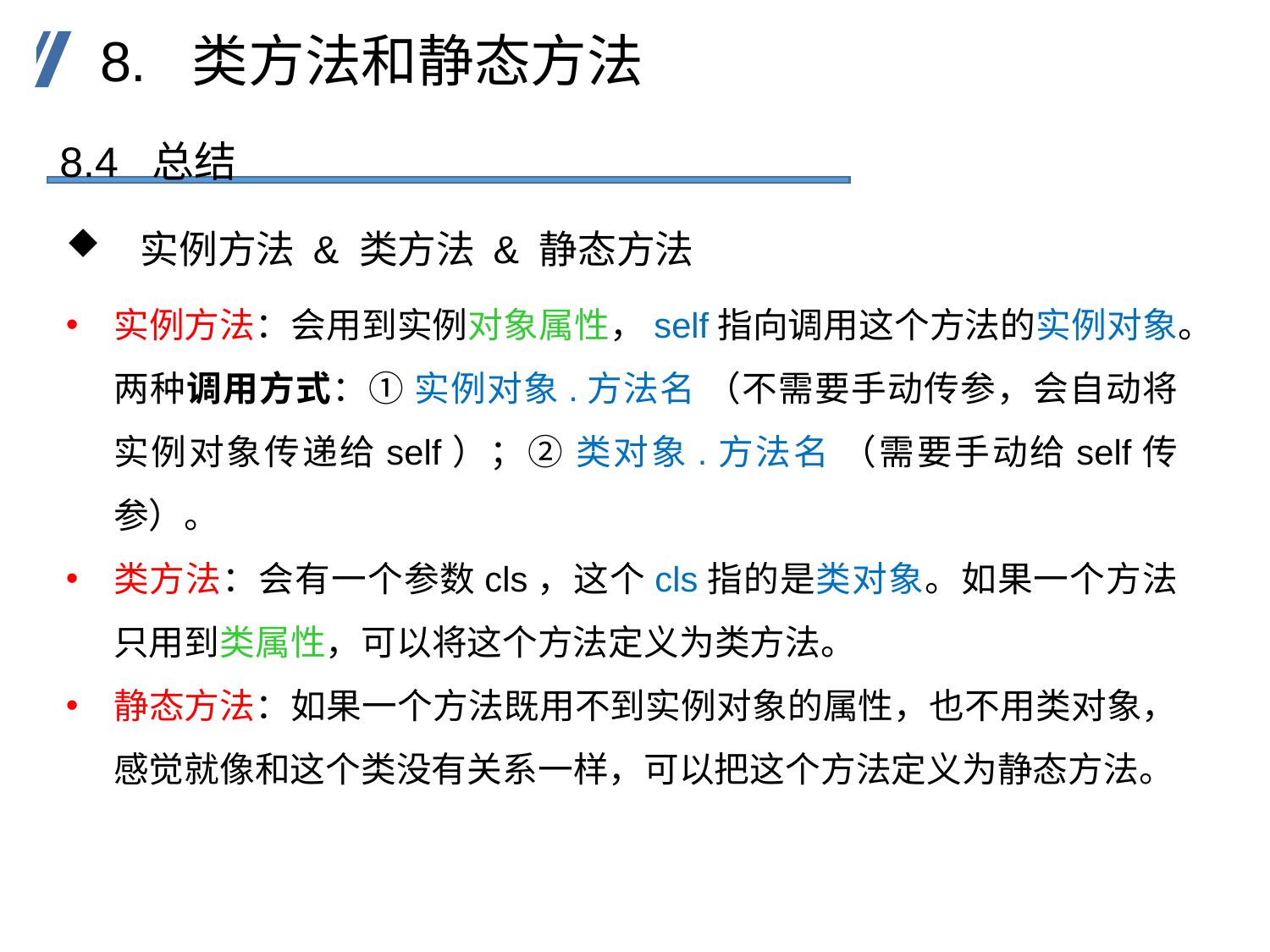

8.  类方法和静态方法
8.4  总结

  实例方法 & 类方法 & 静态方法
实例方法：会用到实例对象属性，self指向调用这个方法的实例对象。两种调用方式：① 实例对象.方法名 （不需要手动传参，会自动将实例对象传递给self）；② 类对象.方法名 （需要手动给self传参）。
类方法：会有一个参数cls，这个cls指的是类对象。如果一个方法只用到类属性，可以将这个方法定义为类方法。
静态方法：如果一个方法既用不到实例对象的属性，也不用类对象，感觉就像和这个类没有关系一样，可以把这个方法定义为静态方法。